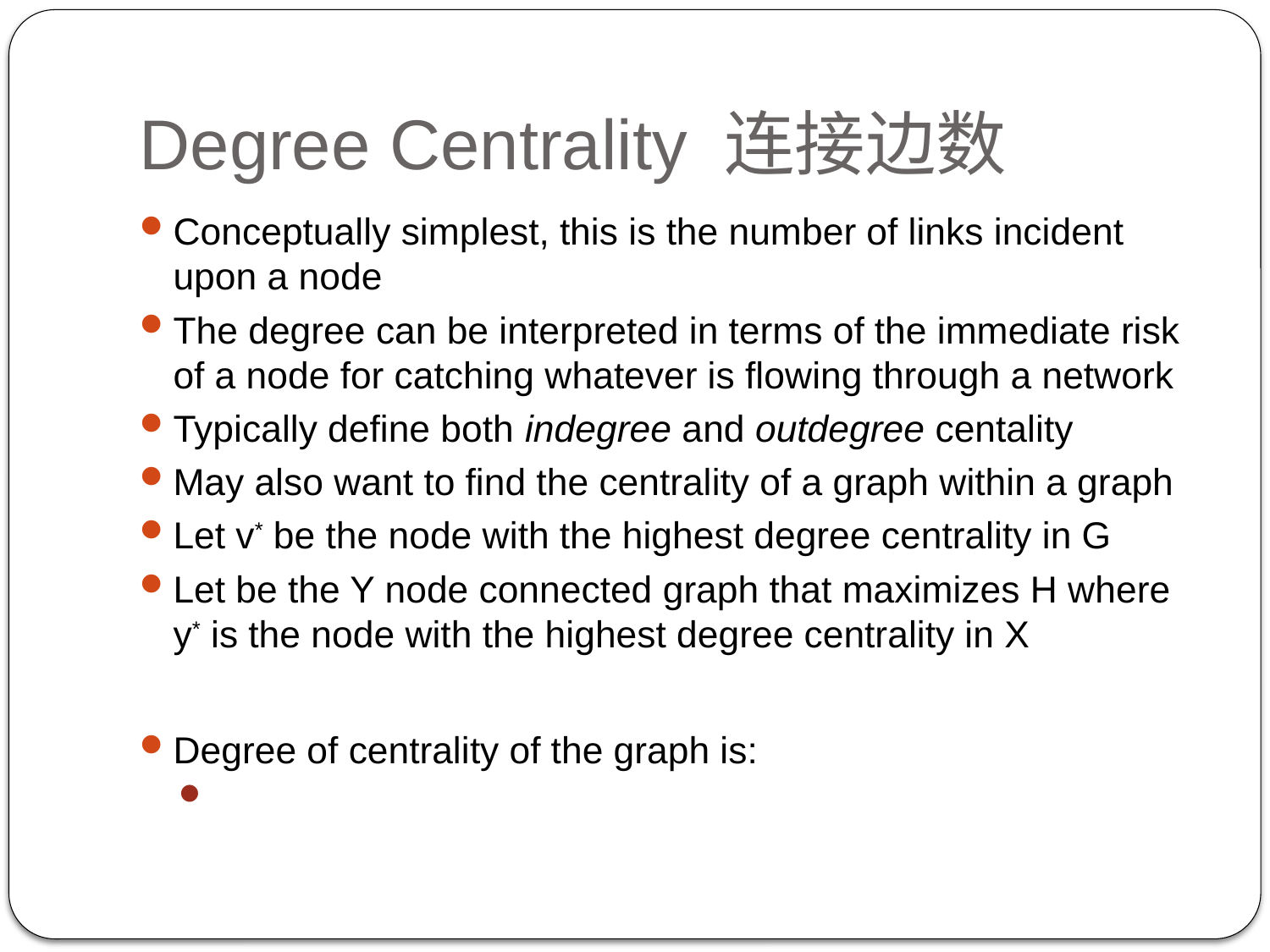

# Degree Centrality 连接边数
Conceptually simplest, this is the number of links incident upon a node
The degree can be interpreted in terms of the immediate risk of a node for catching whatever is flowing through a network
Typically define both indegree and outdegree centality
May also want to find the centrality of a graph within a graph
Let v* be the node with the highest degree centrality in G
Let be the Y node connected graph that maximizes H where y* is the node with the highest degree centrality in X

Degree of centrality of the graph is: